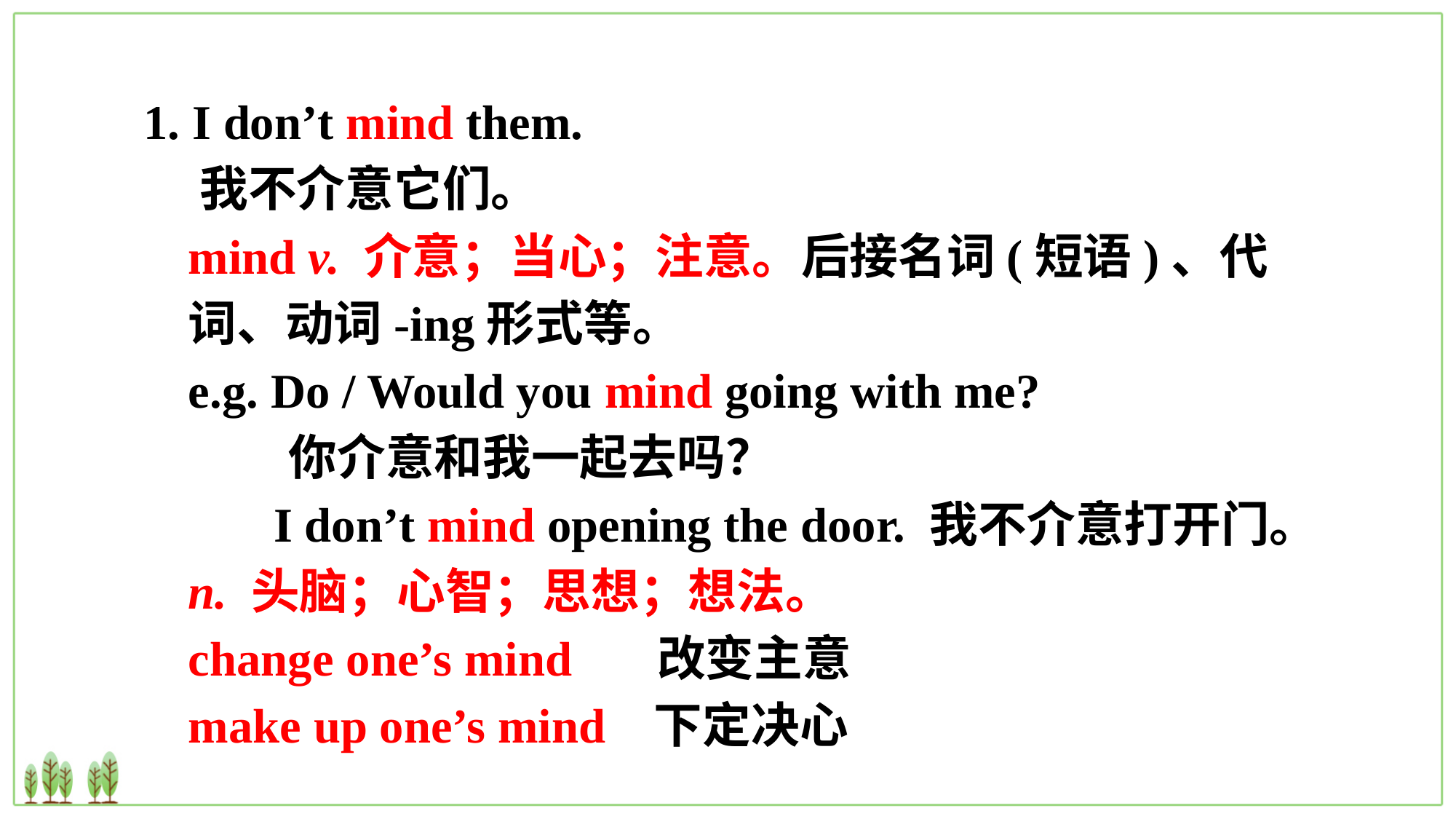

1. I don’t mind them.
    我不介意它们。
mind v. 介意；当心；注意。后接名词(短语)、代词、动词-ing形式等。
e.g. Do / Would you mind going with me?
        你介意和我一起去吗？
       I don’t mind opening the door. 我不介意打开门。
n. 头脑；心智；思想；想法。
change one’s mind      改变主意
make up one’s mind   下定决心